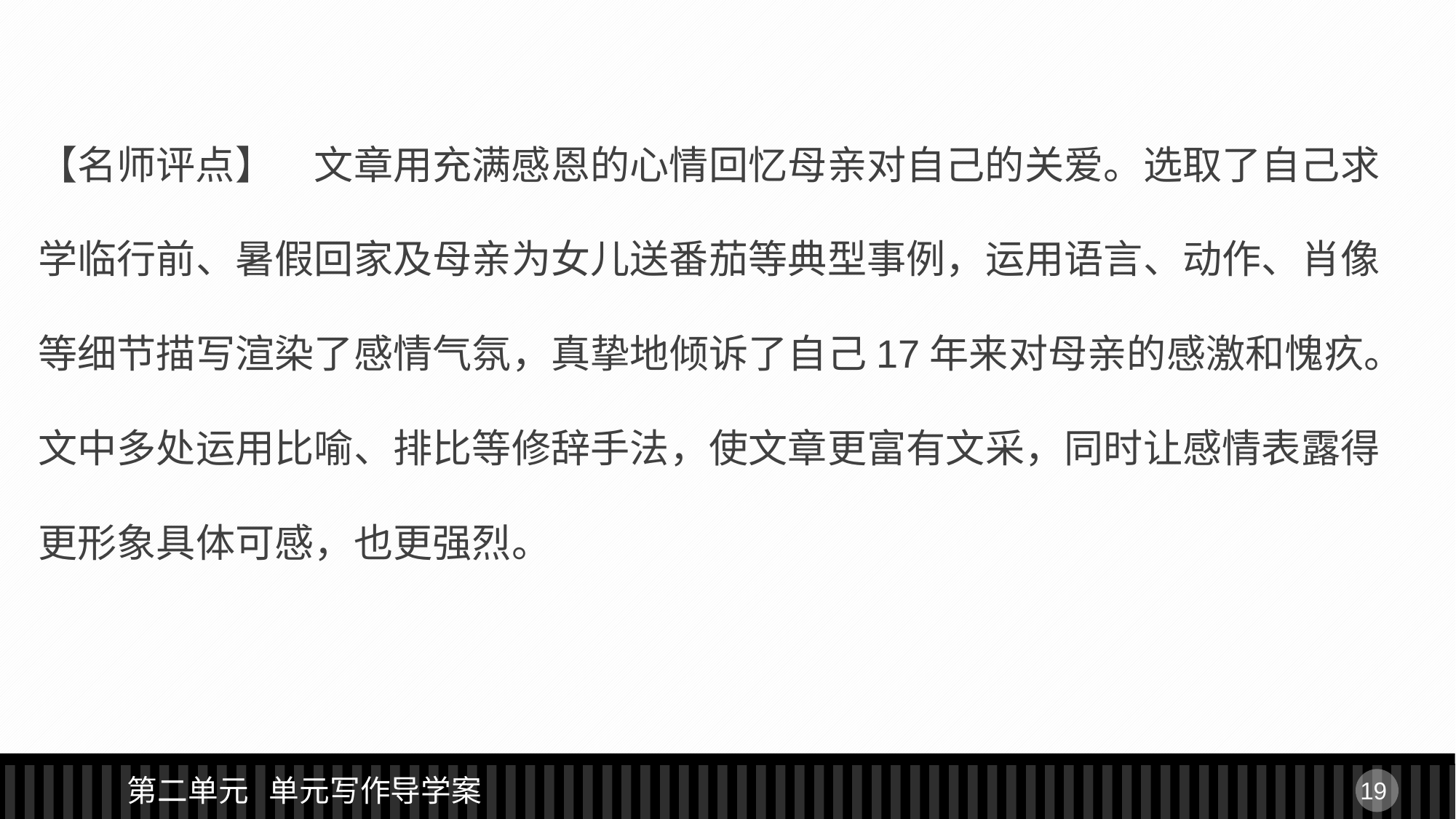

【名师评点】　文章用充满感恩的心情回忆母亲对自己的关爱。选取了自己求学临行前、暑假回家及母亲为女儿送番茄等典型事例，运用语言、动作、肖像等细节描写渲染了感情气氛，真挚地倾诉了自己17年来对母亲的感激和愧疚。文中多处运用比喻、排比等修辞手法，使文章更富有文采，同时让感情表露得更形象具体可感，也更强烈。